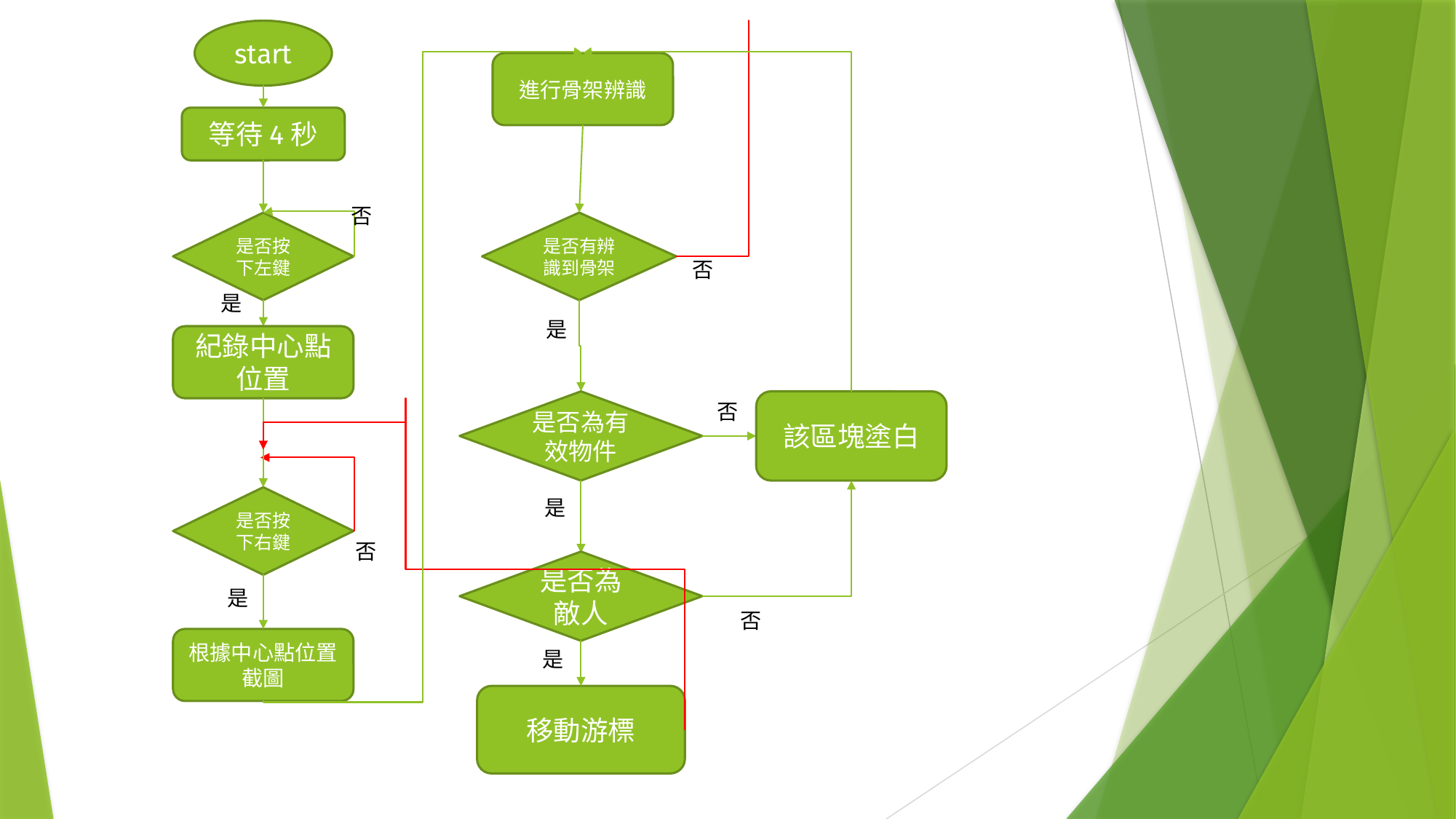

start
進行骨架辨識
等待4秒
否
是否按下左鍵
是否有辨識到骨架
否
是
是
紀錄中心點位置
是否為有效物件
該區塊塗白
否
是否按下右鍵
是
否
是否為敵人
是
否
根據中心點位置截圖
是
移動游標